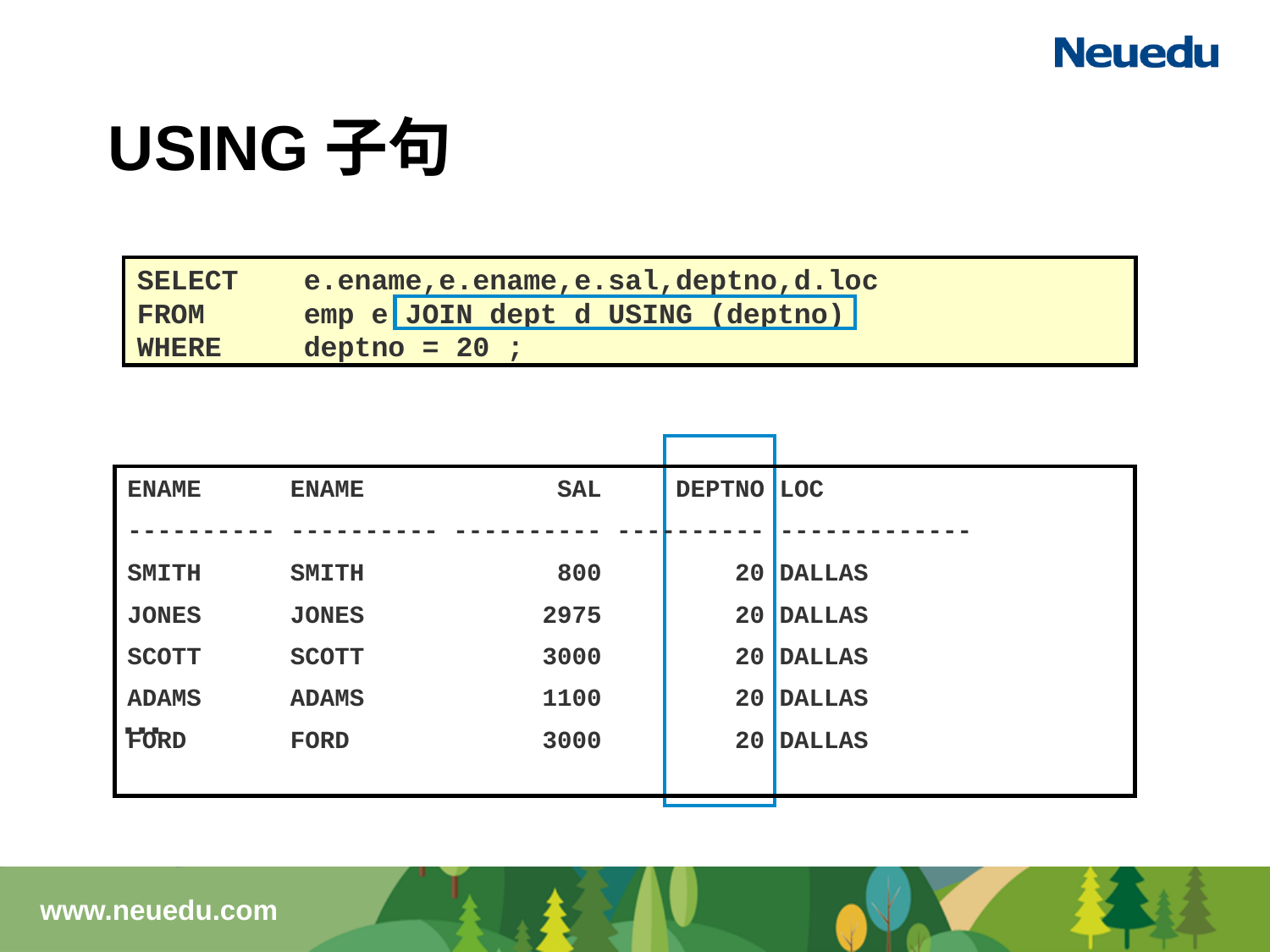

# USING子句

SELECT 	e.ename,e.ename,e.sal,deptno,d.loc
FROM   	emp e JOIN dept d USING (deptno)
WHERE  	deptno = 20 ;

ENAME      ENAME             SAL     DEPTNO LOC
---------- ---------- ---------- ---------- -------------
SMITH      SMITH             800         20 DALLAS
JONES      JONES            2975         20 DALLAS
SCOTT      SCOTT            3000         20 DALLAS
ADAMS      ADAMS            1100         20 DALLAS
FORD       FORD             3000         20 DALLAS
…